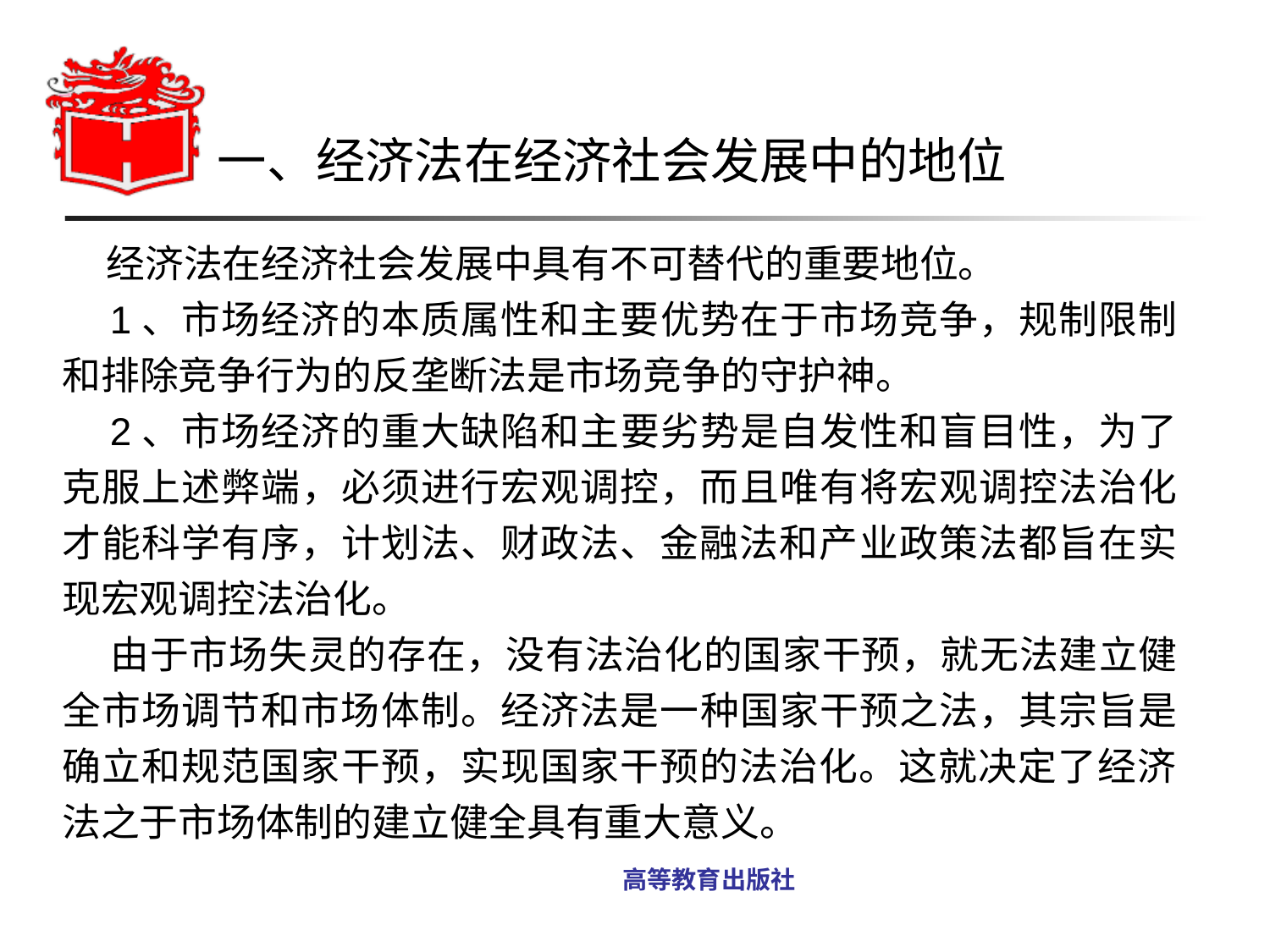

一、经济法在经济社会发展中的地位
    经济法在经济社会发展中具有不可替代的重要地位。
    1、市场经济的本质属性和主要优势在于市场竞争，规制限制和排除竞争行为的反垄断法是市场竞争的守护神。
    2、市场经济的重大缺陷和主要劣势是自发性和盲目性，为了克服上述弊端，必须进行宏观调控，而且唯有将宏观调控法治化才能科学有序，计划法、财政法、金融法和产业政策法都旨在实现宏观调控法治化。
    由于市场失灵的存在，没有法治化的国家干预，就无法建立健全市场调节和市场体制。经济法是一种国家干预之法，其宗旨是确立和规范国家干预，实现国家干预的法治化。这就决定了经济法之于市场体制的建立健全具有重大意义。

高等教育出版社